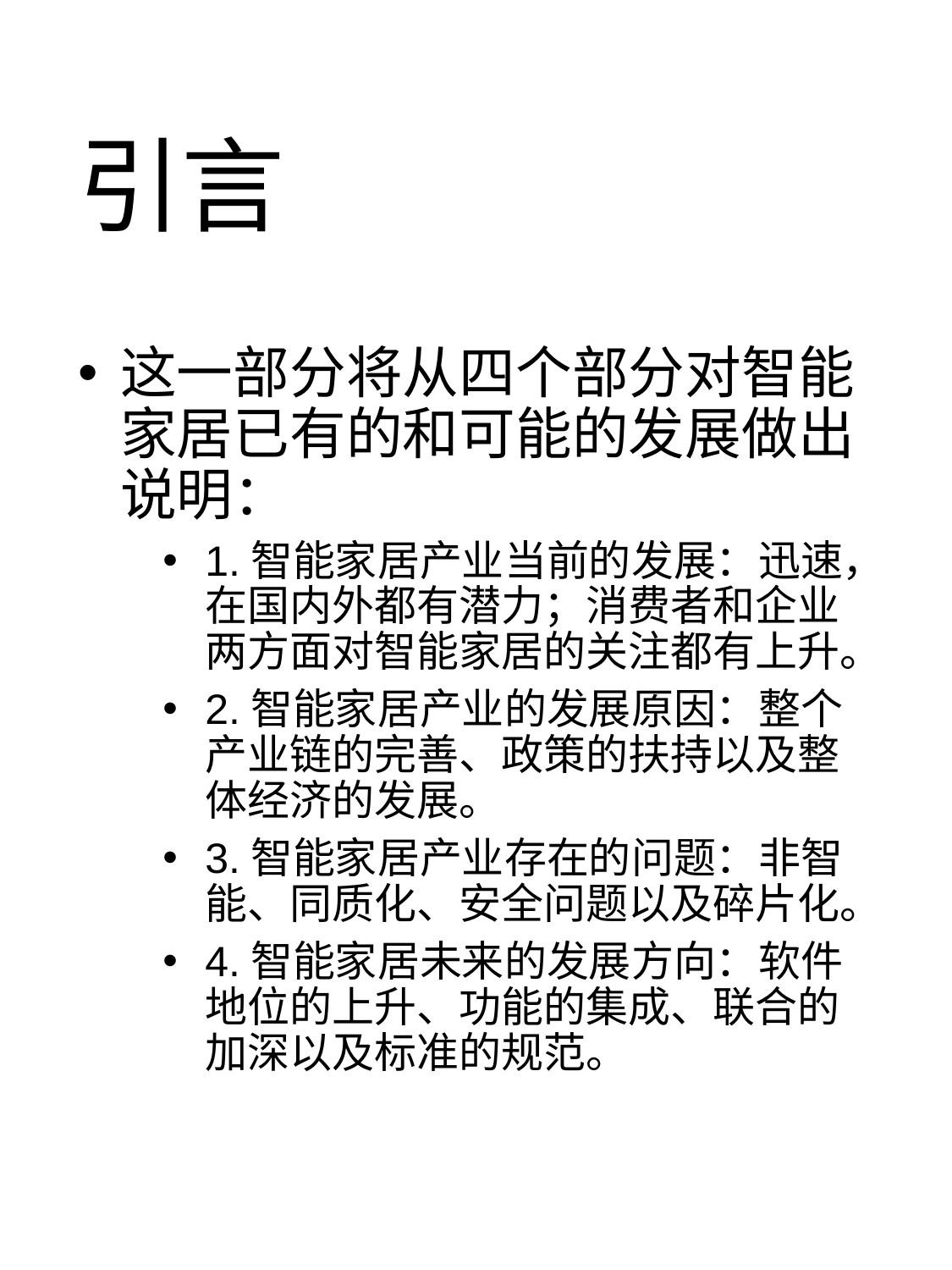

# 引言
这一部分将从四个部分对智能家居已有的和可能的发展做出说明：
1.智能家居产业当前的发展：迅速，在国内外都有潜力；消费者和企业两方面对智能家居的关注都有上升。
2.智能家居产业的发展原因：整个产业链的完善、政策的扶持以及整体经济的发展。
3.智能家居产业存在的问题：非智能、同质化、安全问题以及碎片化。
4.智能家居未来的发展方向：软件地位的上升、功能的集成、联合的加深以及标准的规范。